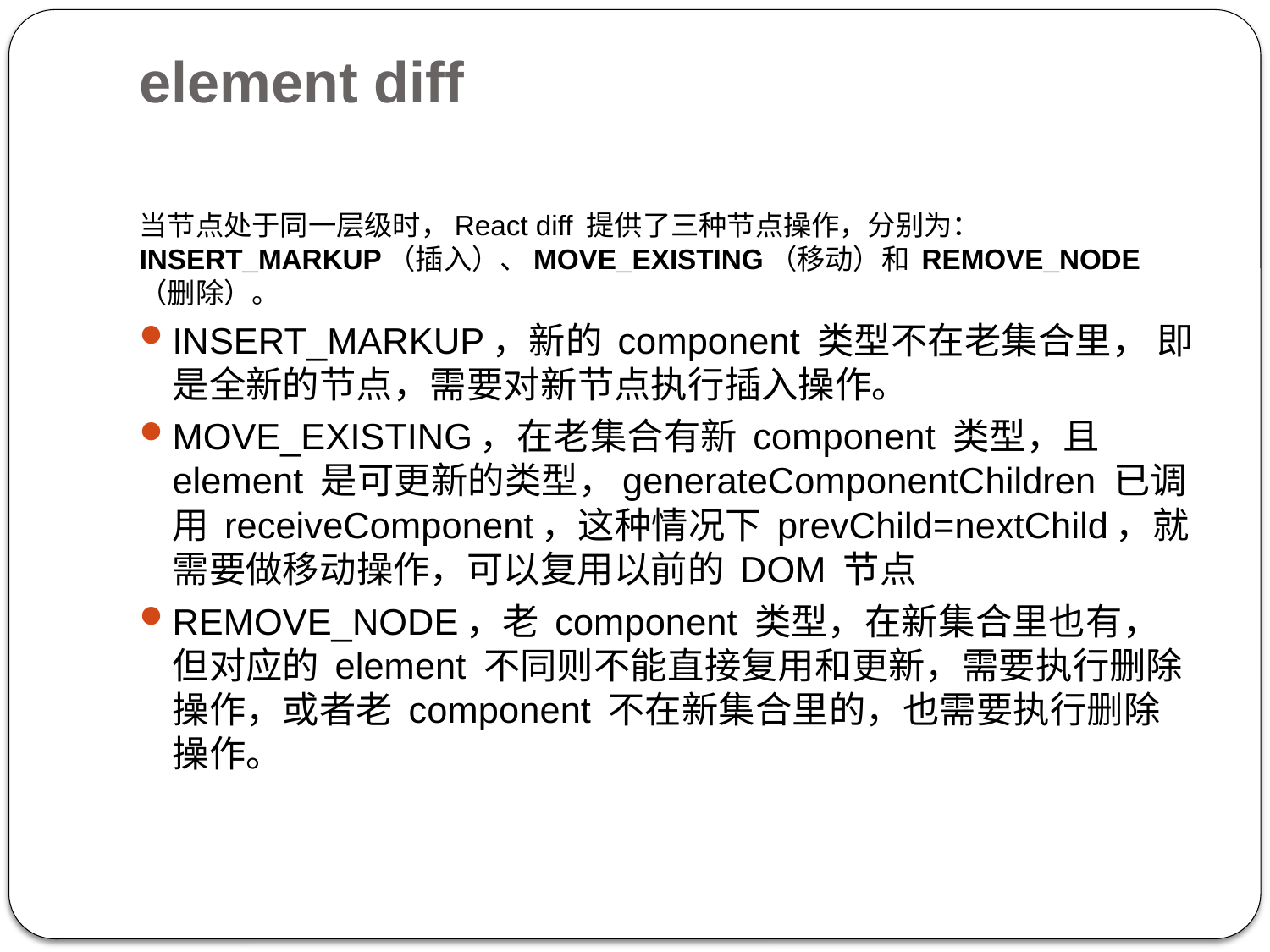

# element diff
当节点处于同一层级时，React diff 提供了三种节点操作，分别为：INSERT_MARKUP（插入）、MOVE_EXISTING（移动）和 REMOVE_NODE（删除）。
INSERT_MARKUP，新的 component 类型不在老集合里， 即是全新的节点，需要对新节点执行插入操作。
MOVE_EXISTING，在老集合有新 component 类型，且 element 是可更新的类型，generateComponentChildren 已调用 receiveComponent，这种情况下 prevChild=nextChild，就需要做移动操作，可以复用以前的 DOM 节点
REMOVE_NODE，老 component 类型，在新集合里也有，但对应的 element 不同则不能直接复用和更新，需要执行删除操作，或者老 component 不在新集合里的，也需要执行删除操作。